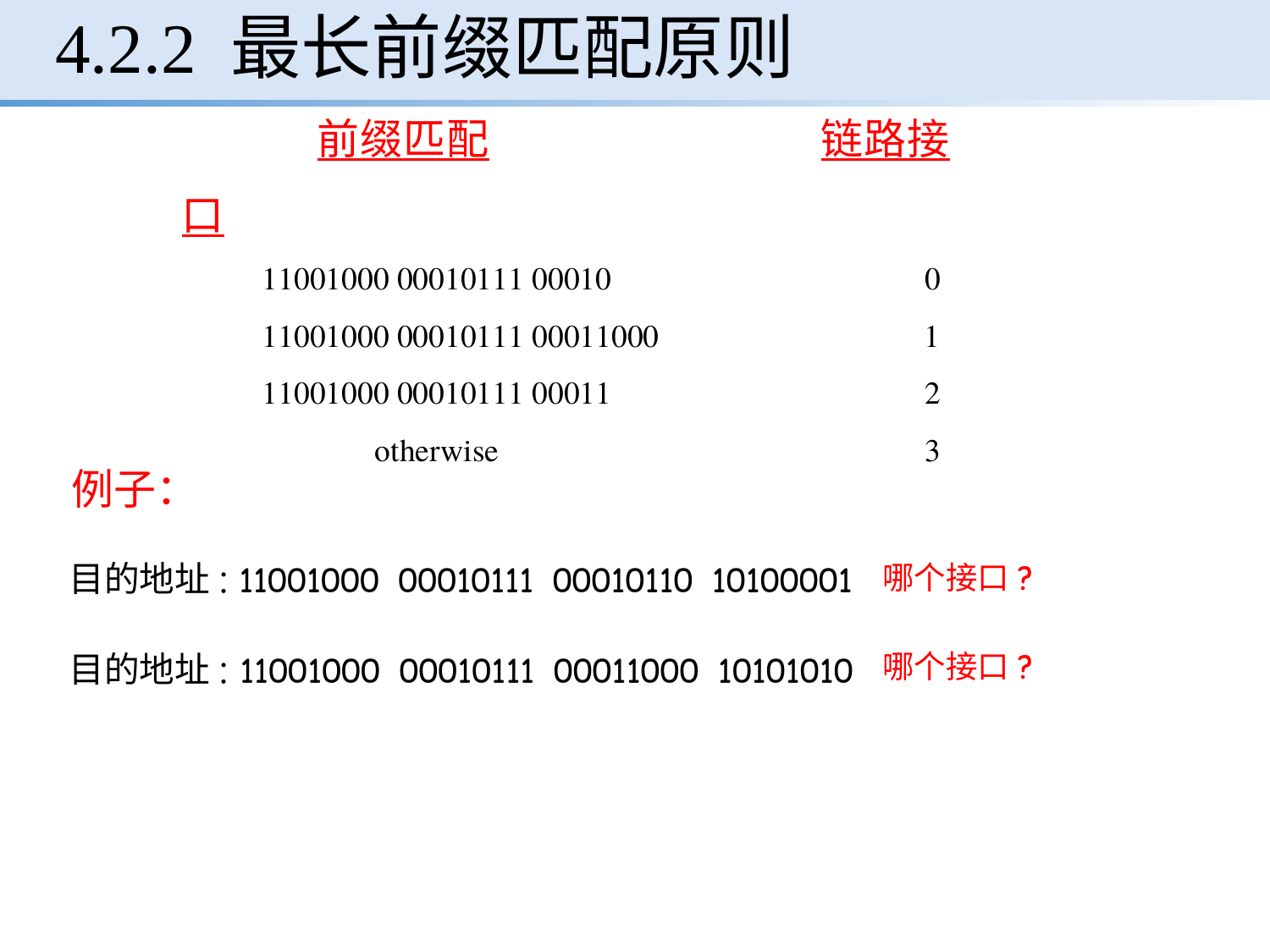

# 4.2.2 最长前缀匹配原则
            前缀匹配                                链路接口
          11001000 00010111 00010                                       0
          11001000 00010111 00011000                                 1
          11001000 00010111 00011                                       2
                        otherwise                                                     3
例子：
目的地址: 11001000  00010111  00010110  10100001
哪个接口?
目的地址: 11001000  00010111  00011000  10101010
哪个接口?